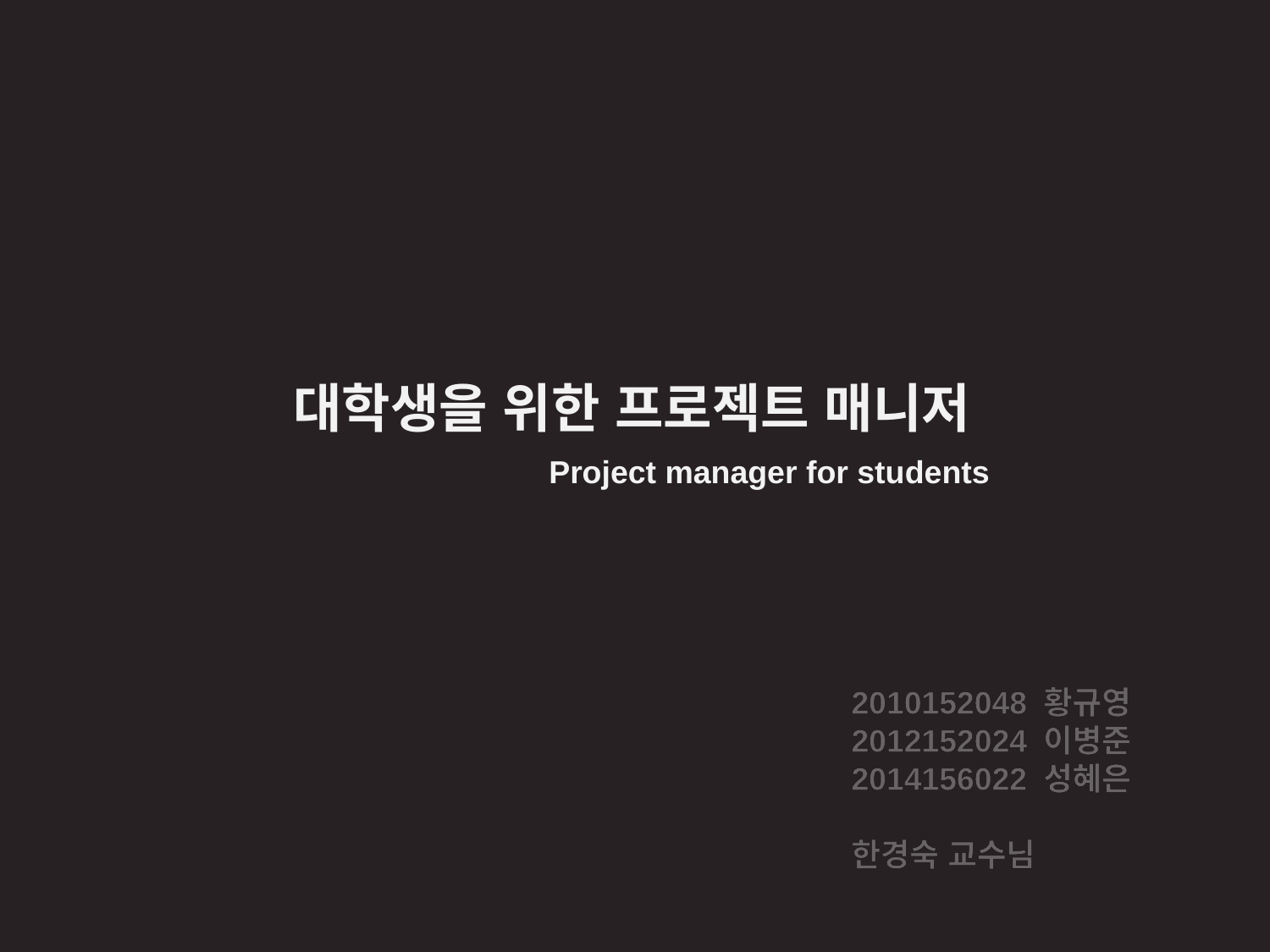

대학생을 위한 프로젝트 매니저
Project manager for students
2010152048 황규영
2012152024 이병준
2014156022 성혜은

한경숙 교수님